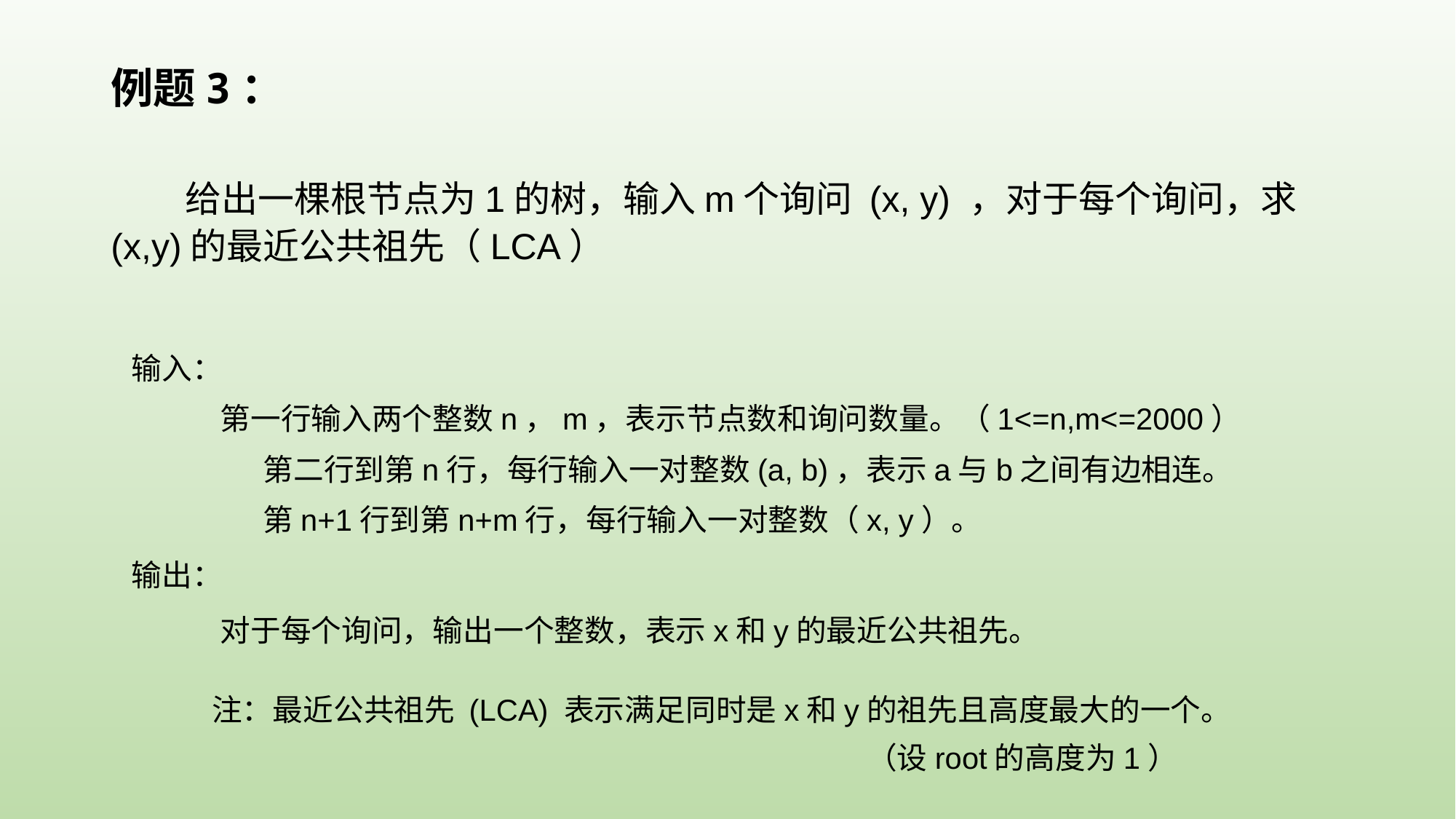

例题3：
        给出一棵根节点为1的树，输入m个询问 (x, y) ，对于每个询问，求 (x,y)的最近公共祖先（LCA）

  输入：
	第一行输入两个整数n，m，表示节点数和询问数量。（1<=n,m<=2000）
	第二行到第n行，每行输入一对整数(a, b)，表示a与b之间有边相连。
	第n+1行到第n+m行，每行输入一对整数（x, y）。
  输出：
	对于每个询问，输出一个整数，表示x和y的最近公共祖先。

注：最近公共祖先 (LCA) 表示满足同时是x和y的祖先且高度最大的一个。
						（设root的高度为1）